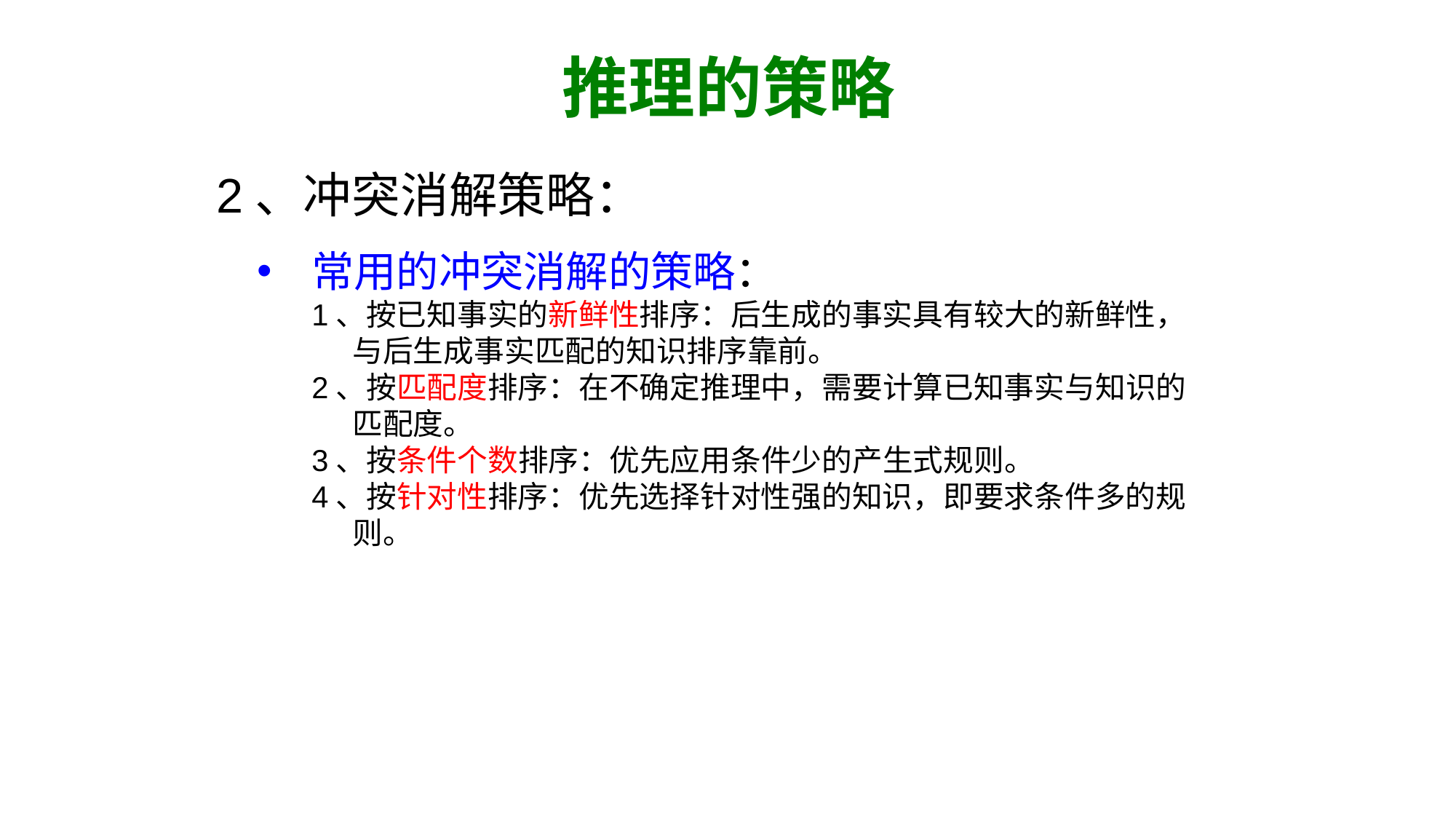

推理的策略
2、冲突消解策略：

常用的冲突消解的策略：
1、按已知事实的新鲜性排序：后生成的事实具有较大的新鲜性，与后生成事实匹配的知识排序靠前。
2、按匹配度排序：在不确定推理中，需要计算已知事实与知识的匹配度。
3、按条件个数排序：优先应用条件少的产生式规则。
4、按针对性排序：优先选择针对性强的知识，即要求条件多的规则。